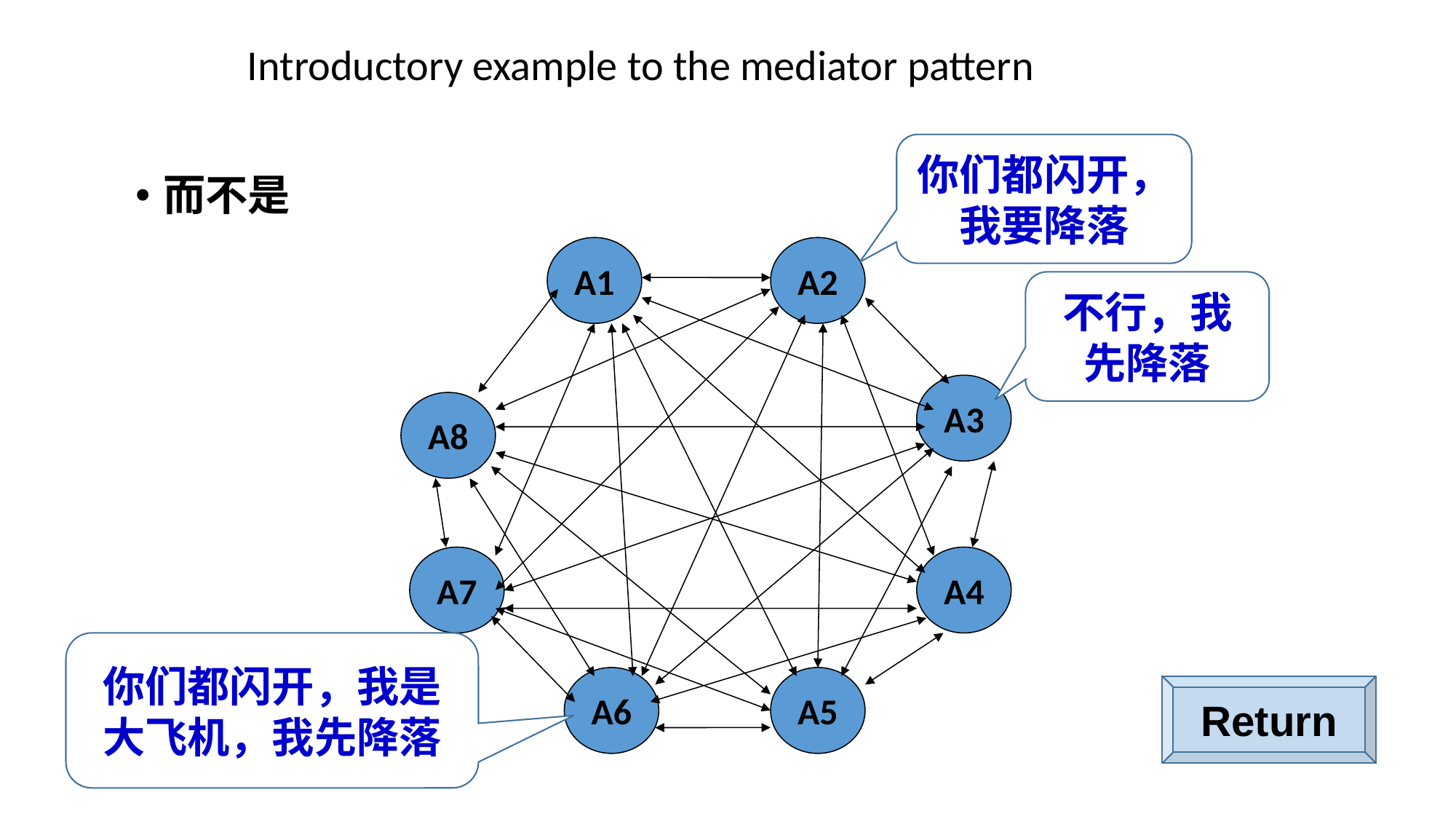

# Introductory example to the mediator pattern
你们都闪开，
我要降落
而不是
A1
A2
不行，我
先降落

A3
A8

A7
A4

你们都闪开，我是大飞机，我先降落

A6
A5
Return